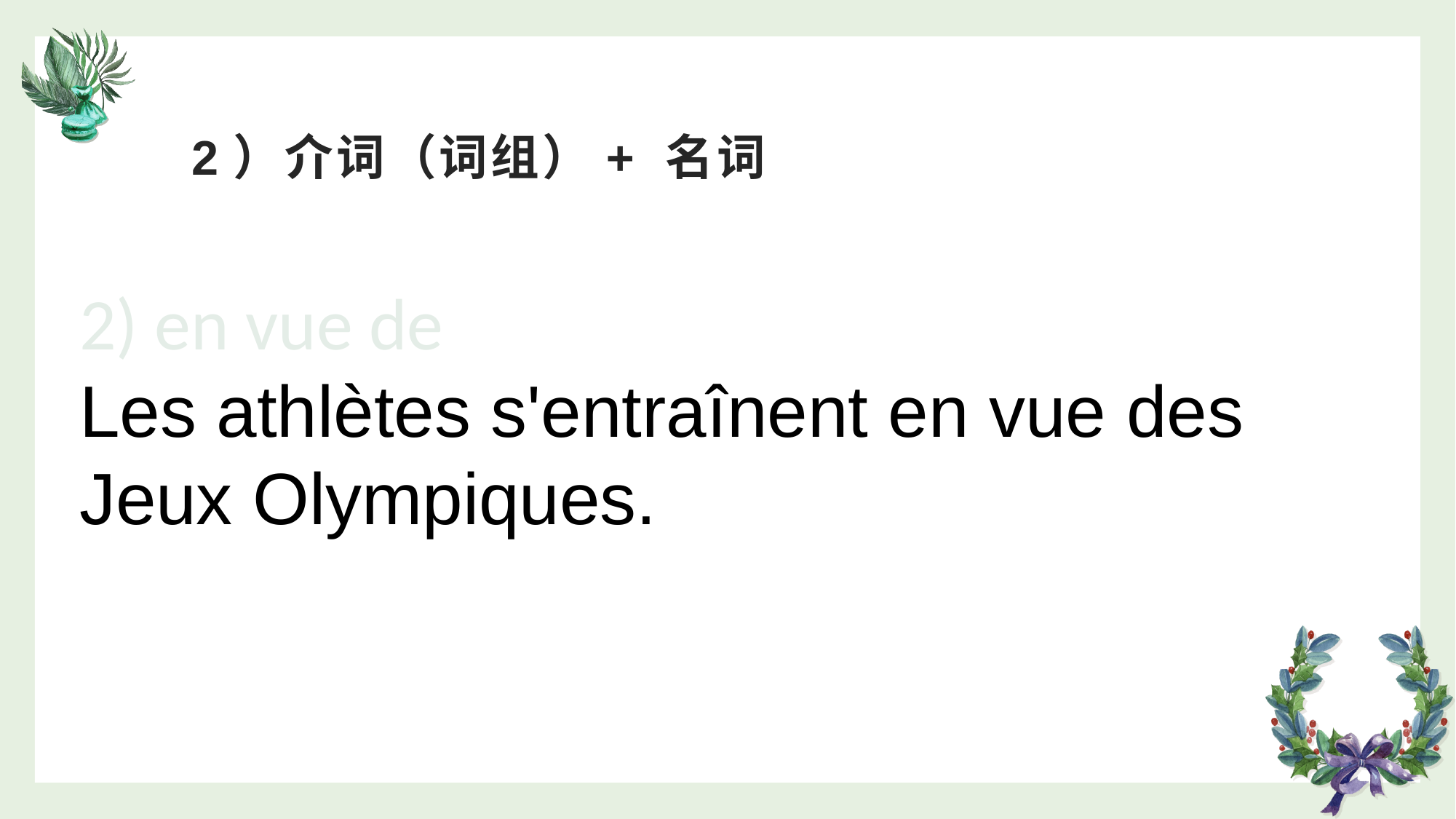

# 2）介词（词组）+ 名词
2) en vue de
Les athlètes s'entraînent en vue des Jeux Olympiques.